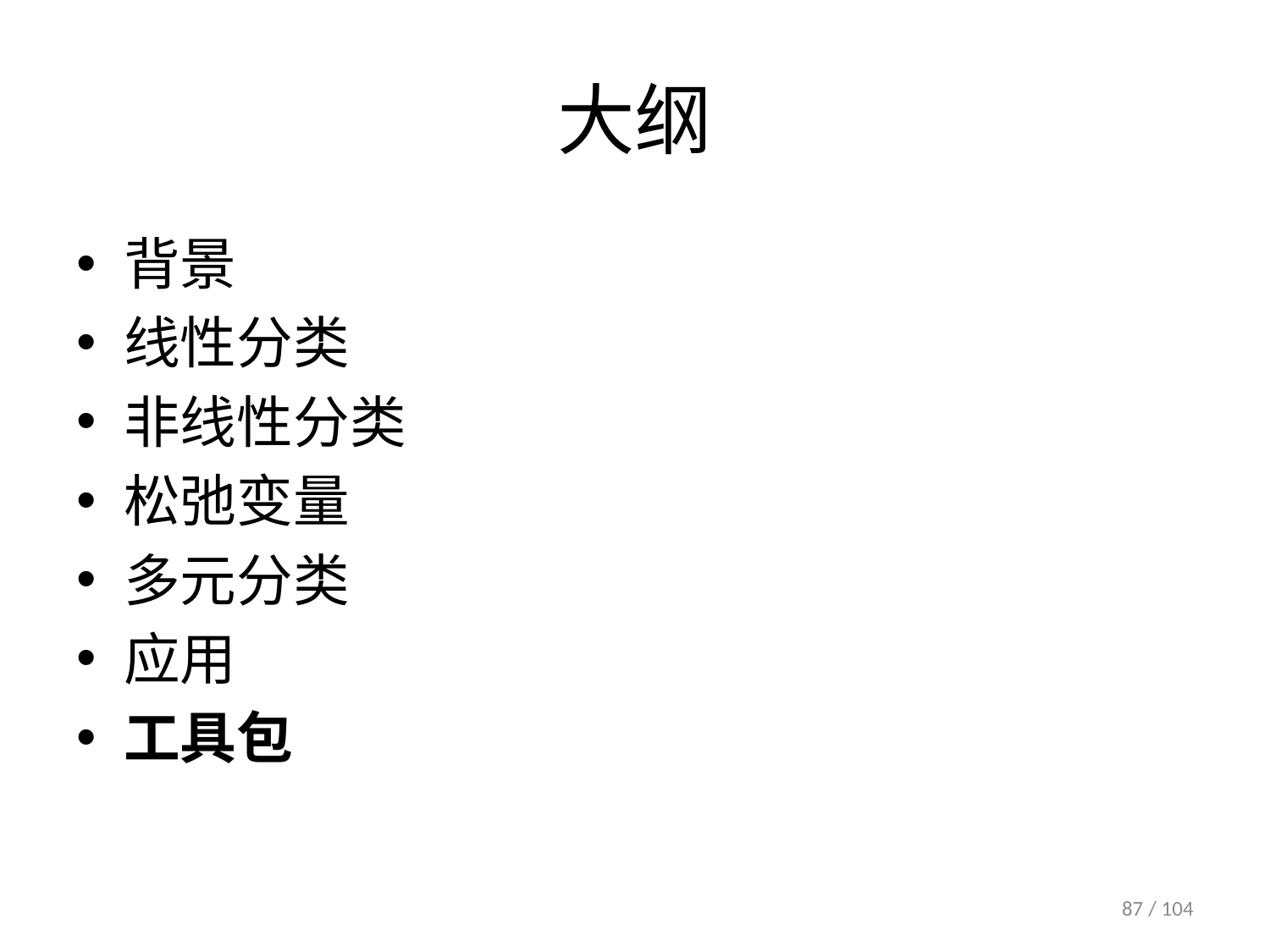

# 大纲
背景
线性分类
非线性分类
松弛变量
多元分类
应用
工具包
87